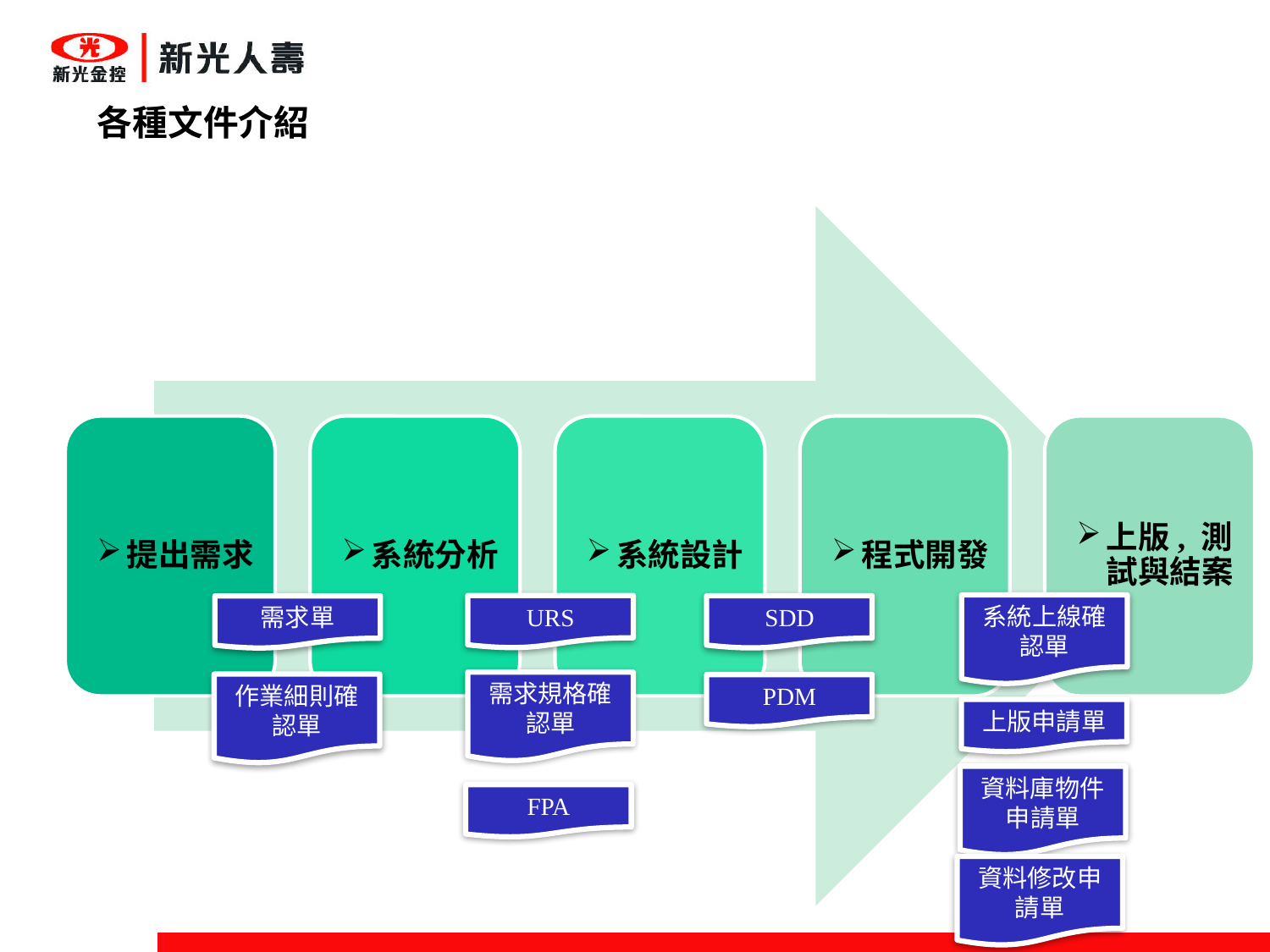

# 各種文件介紹
提出需求
系統分析
系統設計
程式開發
上版, 測試與結案
系統上線確認單
URS
SDD
需求單
需求規格確認單
作業細則確認單
PDM
上版申請單
資料庫物件申請單
FPA
資料修改申請單